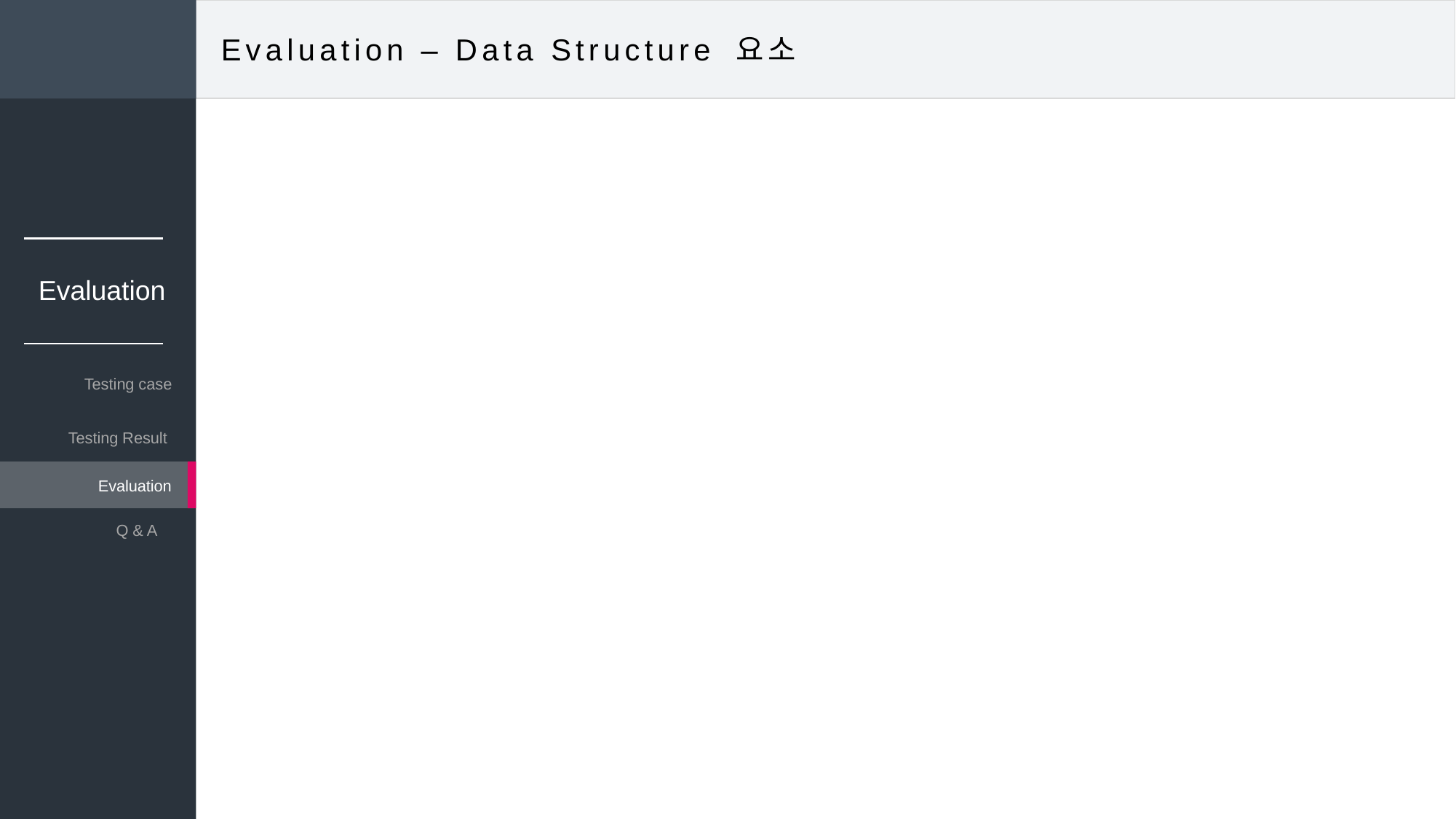

Evaluation – Data Structure 요소
Evaluation
Testing case

Testing Result

Evaluation
Q & A